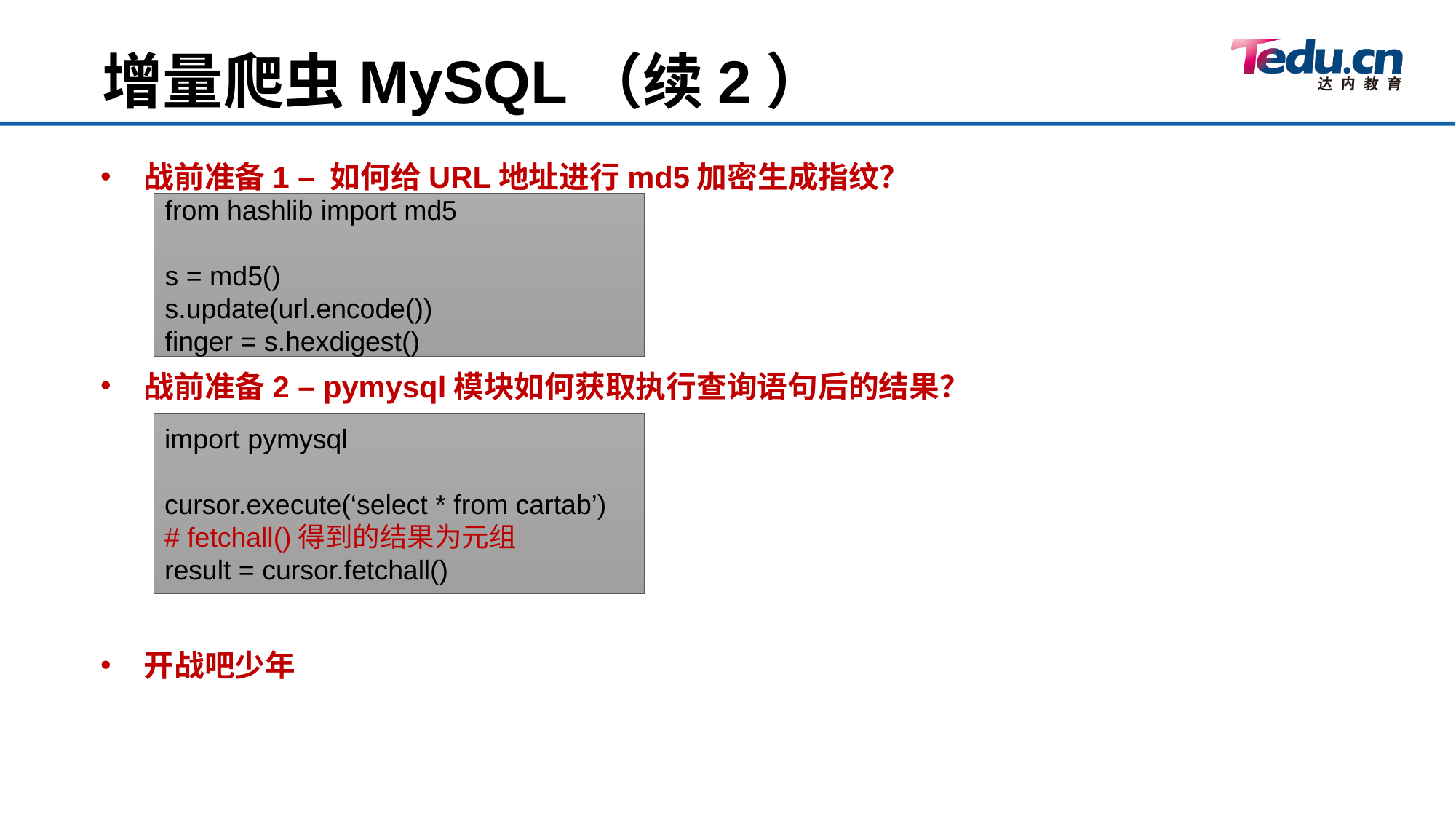

增量爬虫MySQL（续2）
战前准备1 – 如何给URL地址进行md5加密生成指纹？

战前准备2 – pymysql模块如何获取执行查询语句后的结果？

开战吧少年
from hashlib import md5

s = md5()
s.update(url.encode())
finger = s.hexdigest()
import pymysql

cursor.execute(‘select * from cartab’)
# fetchall()得到的结果为元组
result = cursor.fetchall()